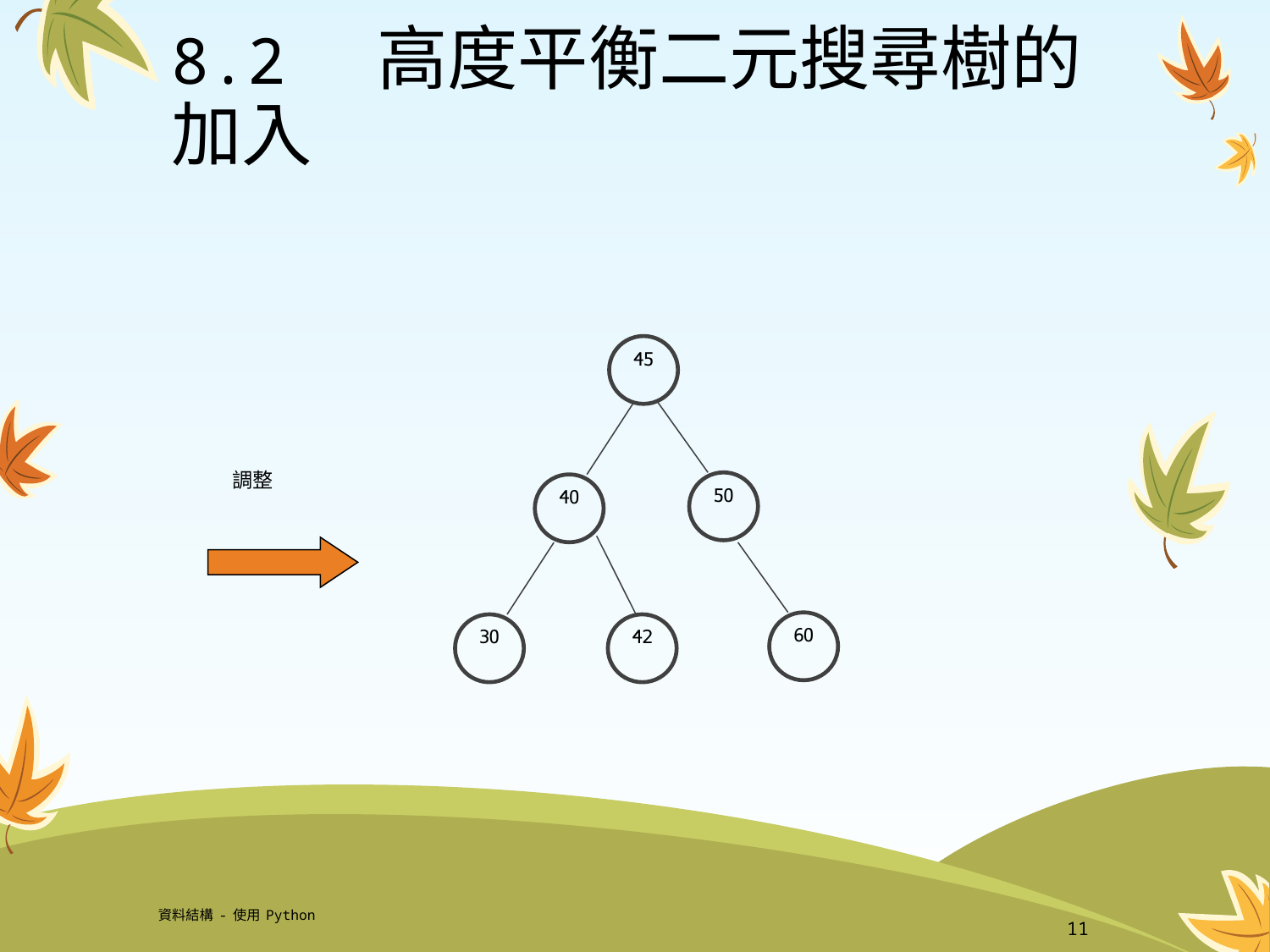

# 8.2  高度平衡二元搜尋樹的加入
45

調整
50
40

60
30
42
資料結構-使用Python
11